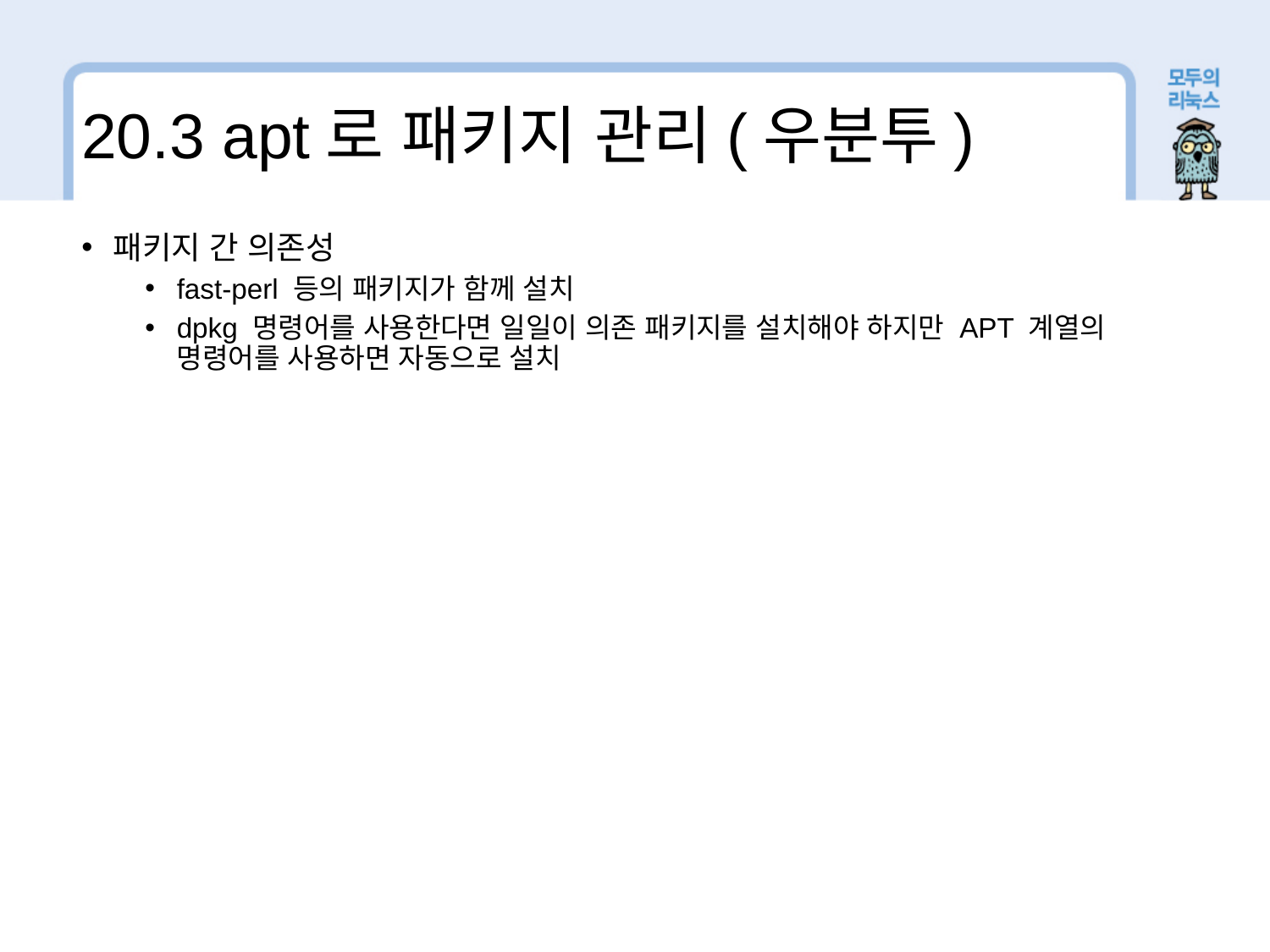

20.3 apt로 패키지 관리(우분투)
패키지 간 의존성
fast-perl 등의 패키지가 함께 설치
dpkg 명령어를 사용한다면 일일이 의존 패키지를 설치해야 하지만 APT 계열의 명령어를 사용하면 자동으로 설치